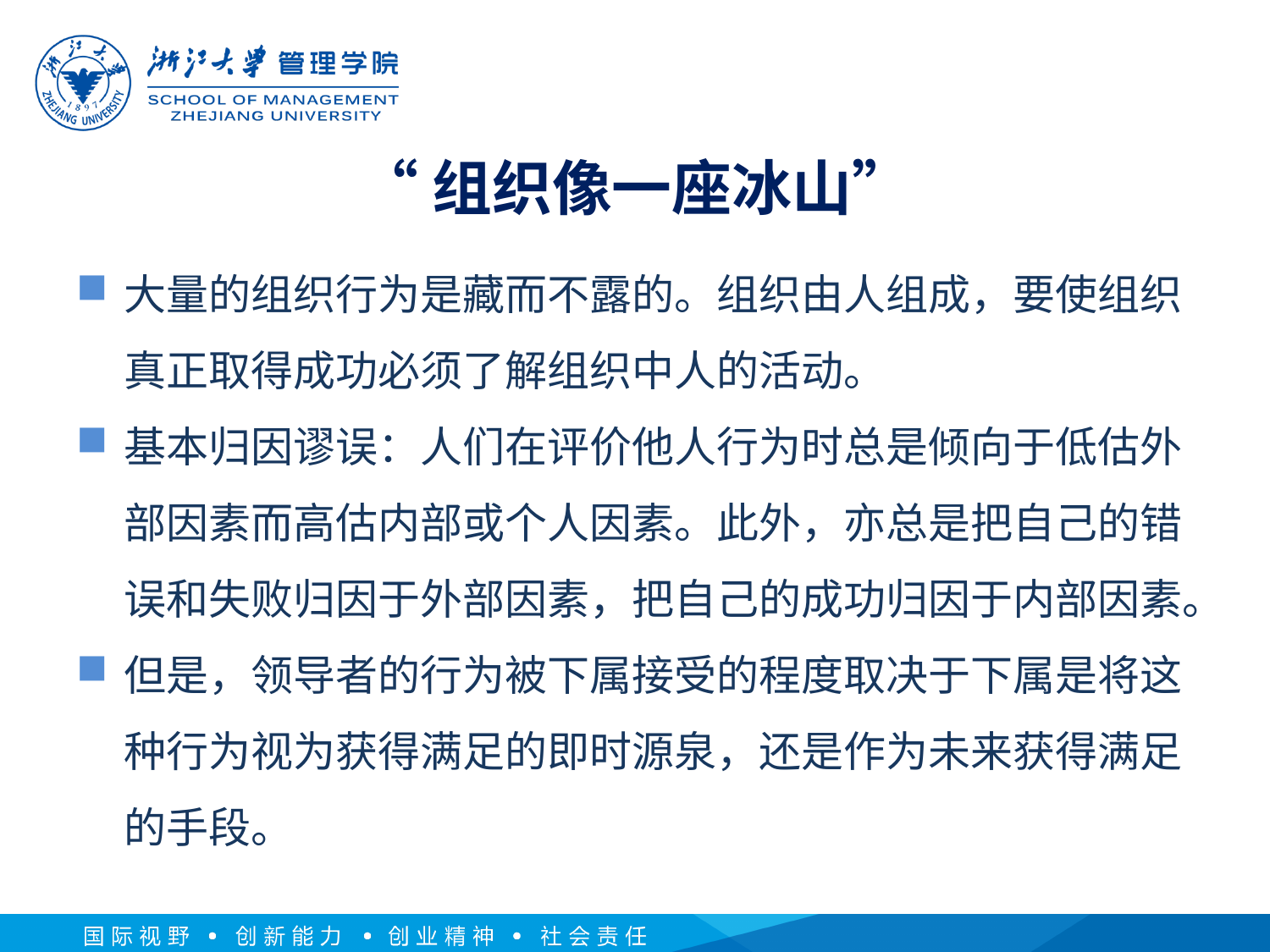

# “组织像一座冰山”
大量的组织行为是藏而不露的。组织由人组成，要使组织真正取得成功必须了解组织中人的活动。
基本归因谬误：人们在评价他人行为时总是倾向于低估外部因素而高估内部或个人因素。此外，亦总是把自己的错误和失败归因于外部因素，把自己的成功归因于内部因素。
但是，领导者的行为被下属接受的程度取决于下属是将这种行为视为获得满足的即时源泉，还是作为未来获得满足的手段。